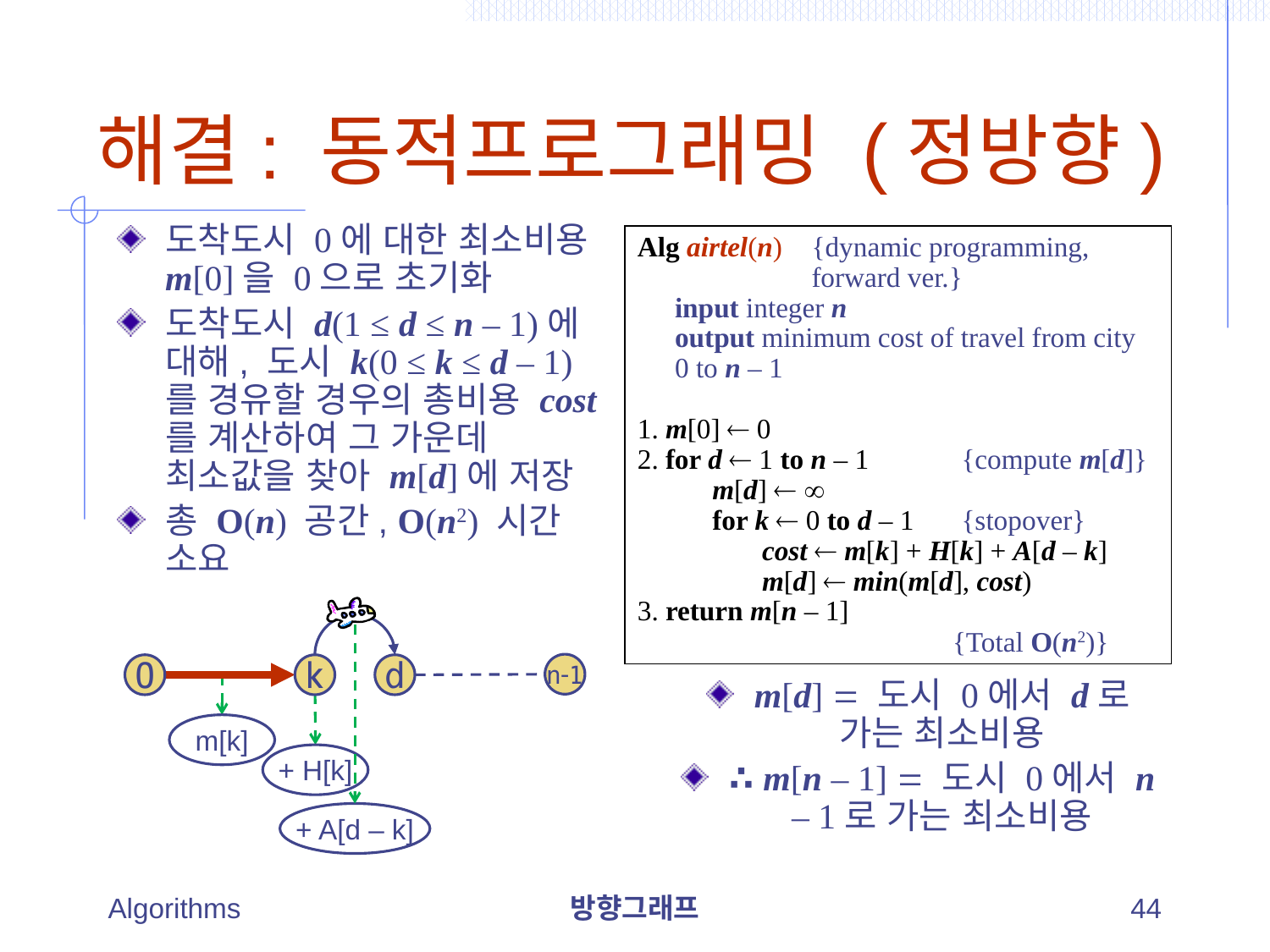

# 해결: 동적프로그래밍 (정방향)
도착도시 0에 대한 최소비용 m[0]을 0으로 초기화
도착도시 d(1 ≤ d ≤ n – 1)에 대해, 도시 k(0 ≤ k ≤ d – 1)를 경유할 경우의 총비용 cost를 계산하여 그 가운데 최소값을 찾아 m[d]에 저장
총 O(n) 공간, O(n2) 시간 소요
Alg airtel(n)	{dynamic programming,
				forward ver.}
	input integer n
	output minimum cost of travel from city 		0 to n – 1

1. m[0] ← 0
2. for d ← 1 to n – 1		{compute m[d]}
		m[d] ← ∞
		for k ← 0 to d – 1	{stopover}
			cost ← m[k] + H[k] + A[d – k]
	 		m[d] ← min(m[d], cost)
3. return m[n – 1]
			{Total O(n2)}

n-1
0
k
d
m[d] = 도시 0에서 d로 가는 최소비용
∴ m[n – 1] = 도시 0에서 n – 1로 가는 최소비용
m[k]
+ H[k]
+ A[d – k]
Algorithms
방향그래프
44